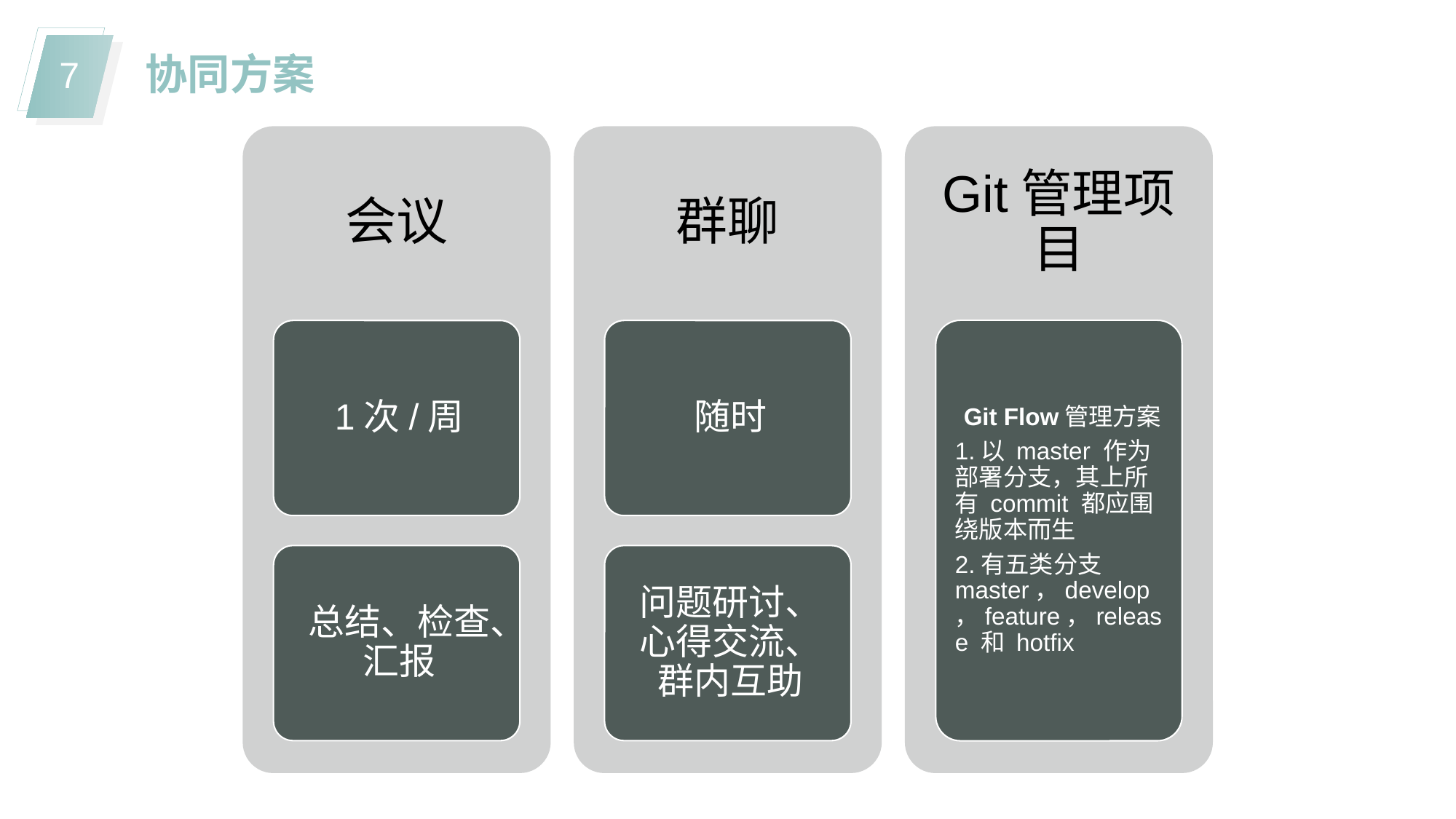

协同方案
会议
1次/周
总结、检查、汇报
群聊
随时
问题研讨、心得交流、群内互助
Git管理项目
Git Flow管理方案
1.以 master 作为部署分支，其上所有 commit 都应围绕版本而生
2.有五类分支 master，develop，feature，release 和 hotfix